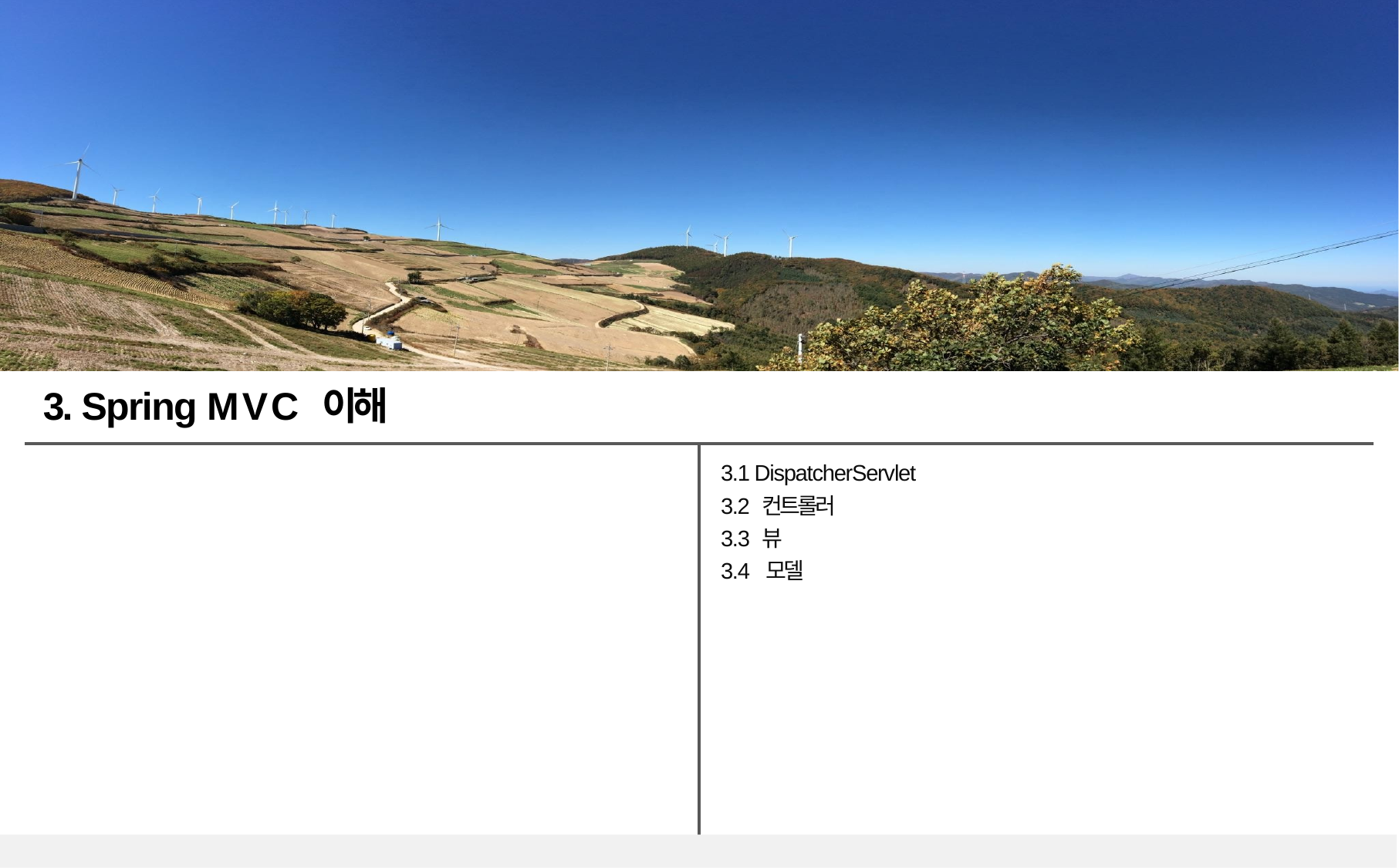

# 3. Spring MVC 이해

3.1 DispatcherServlet  3.2 컨트롤러
3.3 뷰
3.4 모델